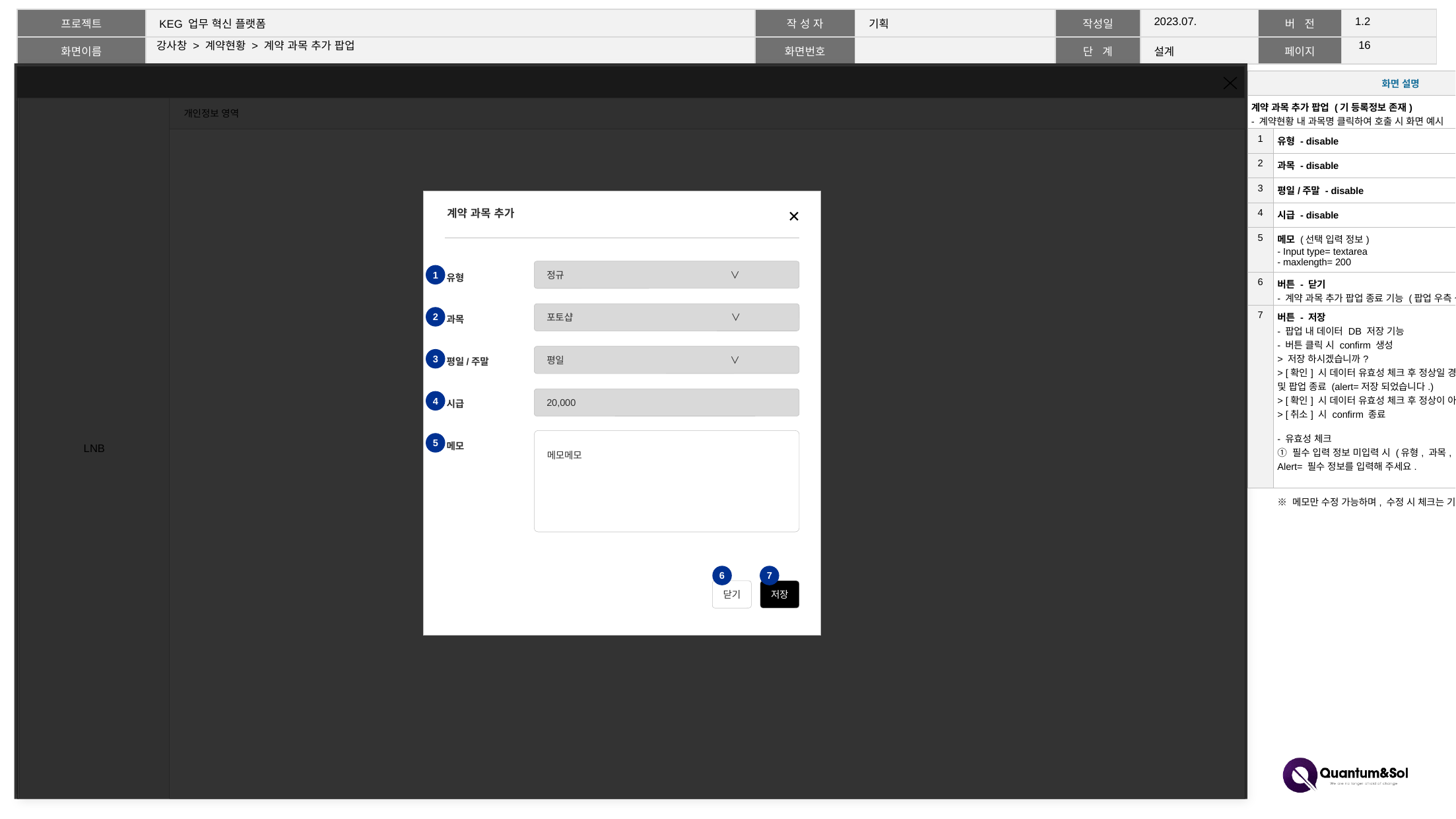

16

# 강사창 > 계약현황 > 계약 과목 추가 팝업

| 화면 설명 |  |
| --- | --- |
| 계약 과목 추가 팝업 (기 등록정보 존재) - 계약현황 내 과목명 클릭하여 호출 시 화면 예시 |  |
| 1 | 유형 - disable |
| 2 | 과목 - disable |
| 3 | 평일/주말 - disable |
| 4 | 시급 - disable |
| 5 | 메모 (선택 입력 정보) - Input type= textarea - maxlength= 200 |
| 6 | 버튼 - 닫기 - 계약 과목 추가 팝업 종료 기능 (팝업 우측 상단 X 동일) |
| 7 | 버튼 - 저장 - 팝업 내 데이터 DB 저장 기능 - 버튼 클릭 시 confirm 생성 > 저장 하시겠습니까? > [확인] 시 데이터 유효성 체크 후 정상일 경우 DB 저장 후 alert 및 팝업 종료 (alert=저장 되었습니다.) > [확인] 시 데이터 유효성 체크 후 정상이 아닐 시 alert > [취소] 시 confirm 종료 - 유효성 체크 ① 필수 입력 정보 미입력 시 (유형, 과목, 평일/주말, 시급) Alert= 필수 정보를 입력해 주세요. ※ 메모만 수정 가능하며, 수정 시 체크는 기 등록과 동일 적용 |
계약 과목 추가
유형
과목
평일/주말
시급
메모
정규                                                               ∨
1
포토샵                                                            ∨
2
평일                                                               ∨
3
20,000
4
메모메모
5
6
7
닫기
저장